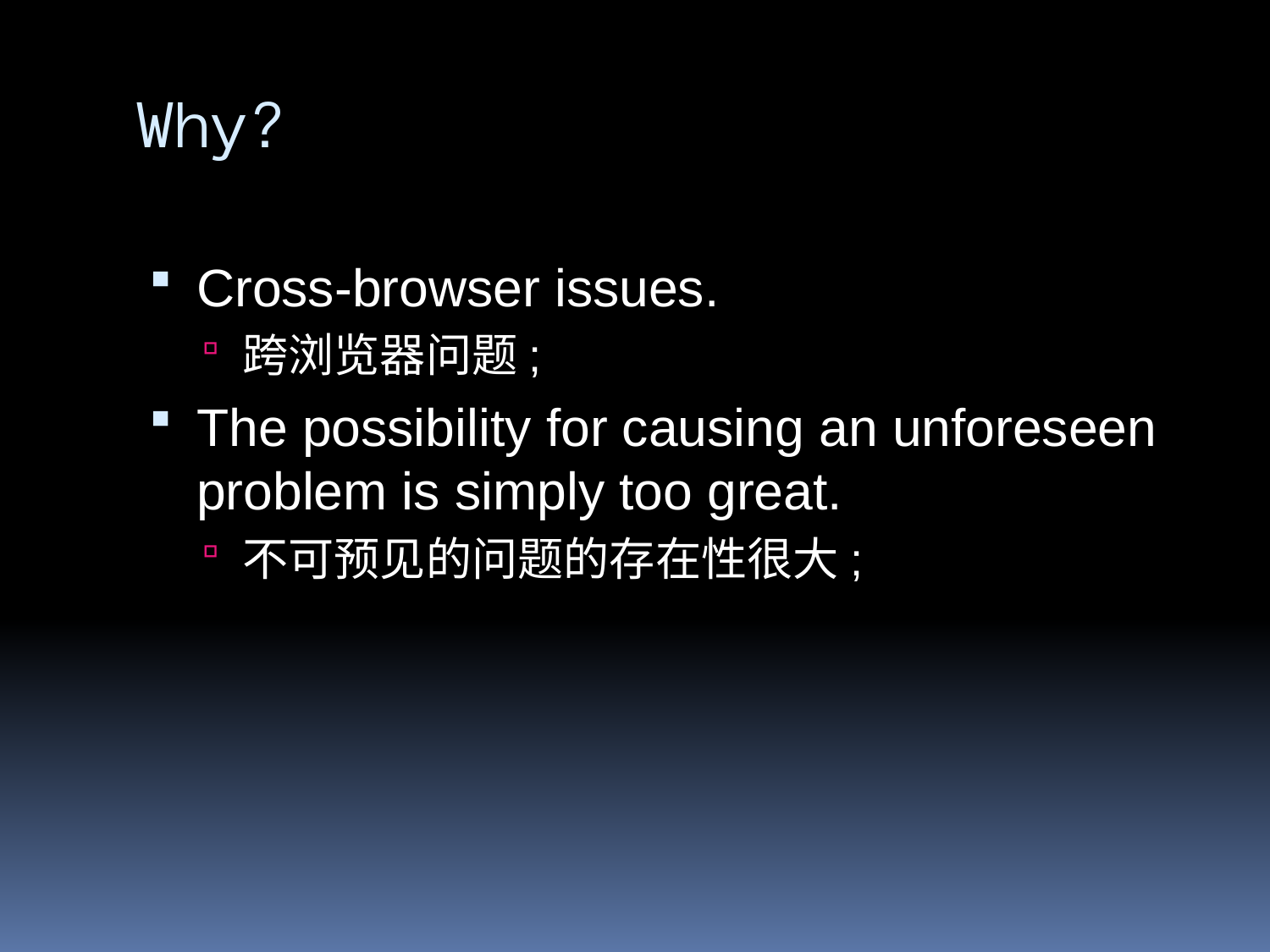

# Why?
Cross-browser issues.
跨浏览器问题;
The possibility for causing an unforeseen problem is simply too great.
不可预见的问题的存在性很大;